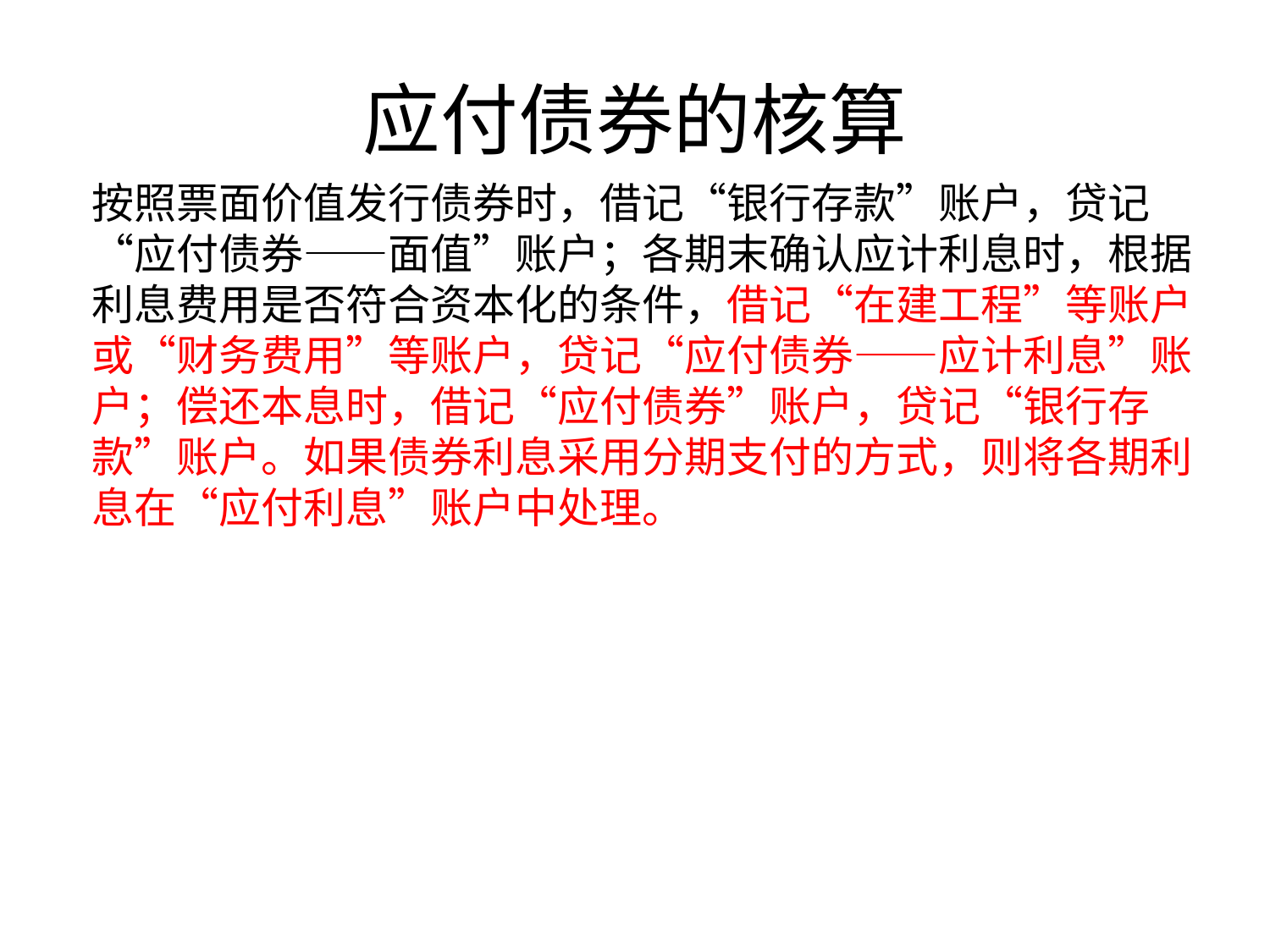

# 应付债券的核算
按照票面价值发行债券时，借记“银行存款”账户，贷记“应付债券——面值”账户；各期末确认应计利息时，根据利息费用是否符合资本化的条件，借记“在建工程”等账户或“财务费用”等账户，贷记“应付债券——应计利息”账户；偿还本息时，借记“应付债券”账户，贷记“银行存款”账户。如果债券利息采用分期支付的方式，则将各期利息在“应付利息”账户中处理。